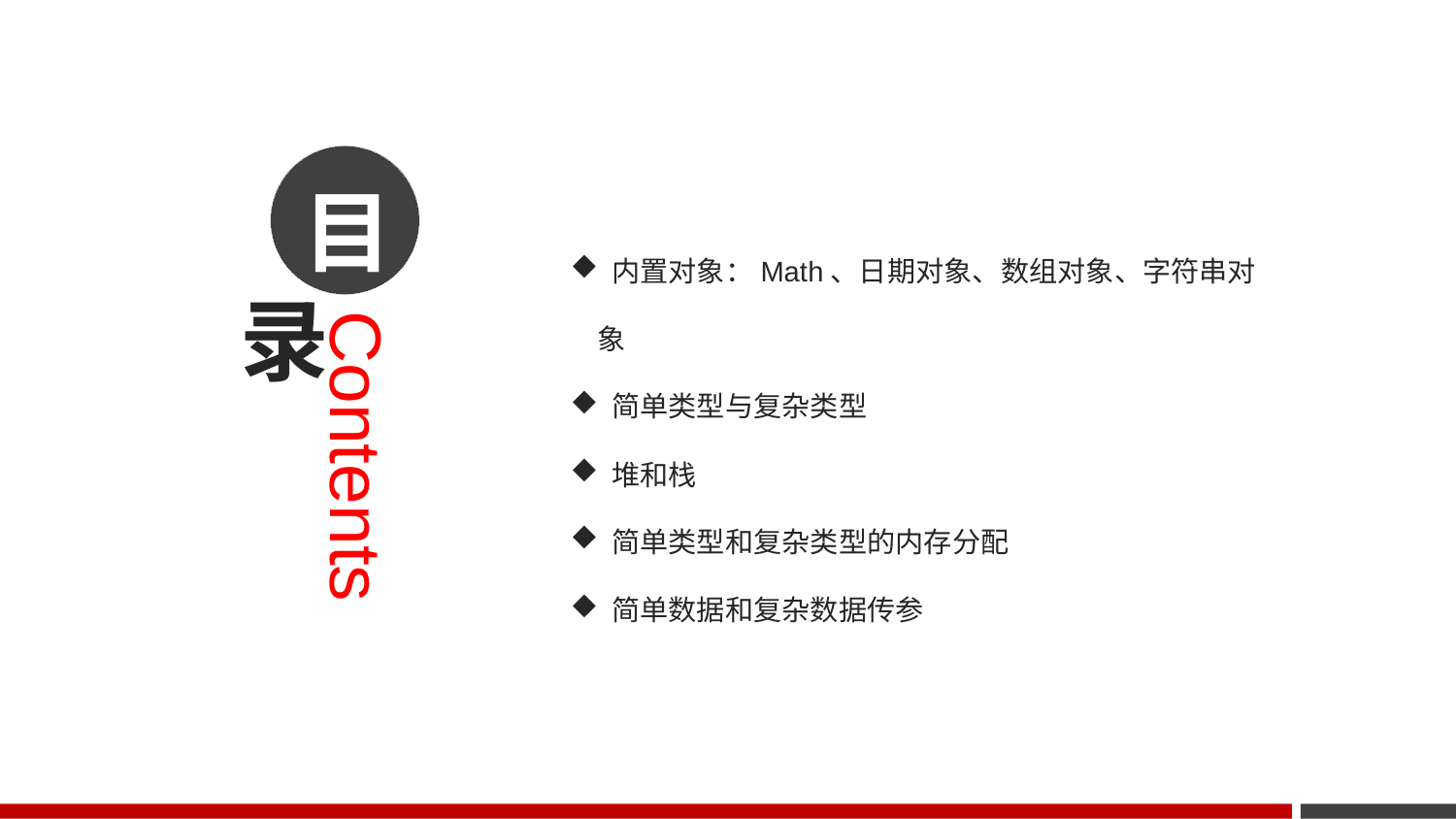

目
 内置对象：Math、日期对象、数组对象、字符串对象
 简单类型与复杂类型
 堆和栈
 简单类型和复杂类型的内存分配
 简单数据和复杂数据传参
录
Contents